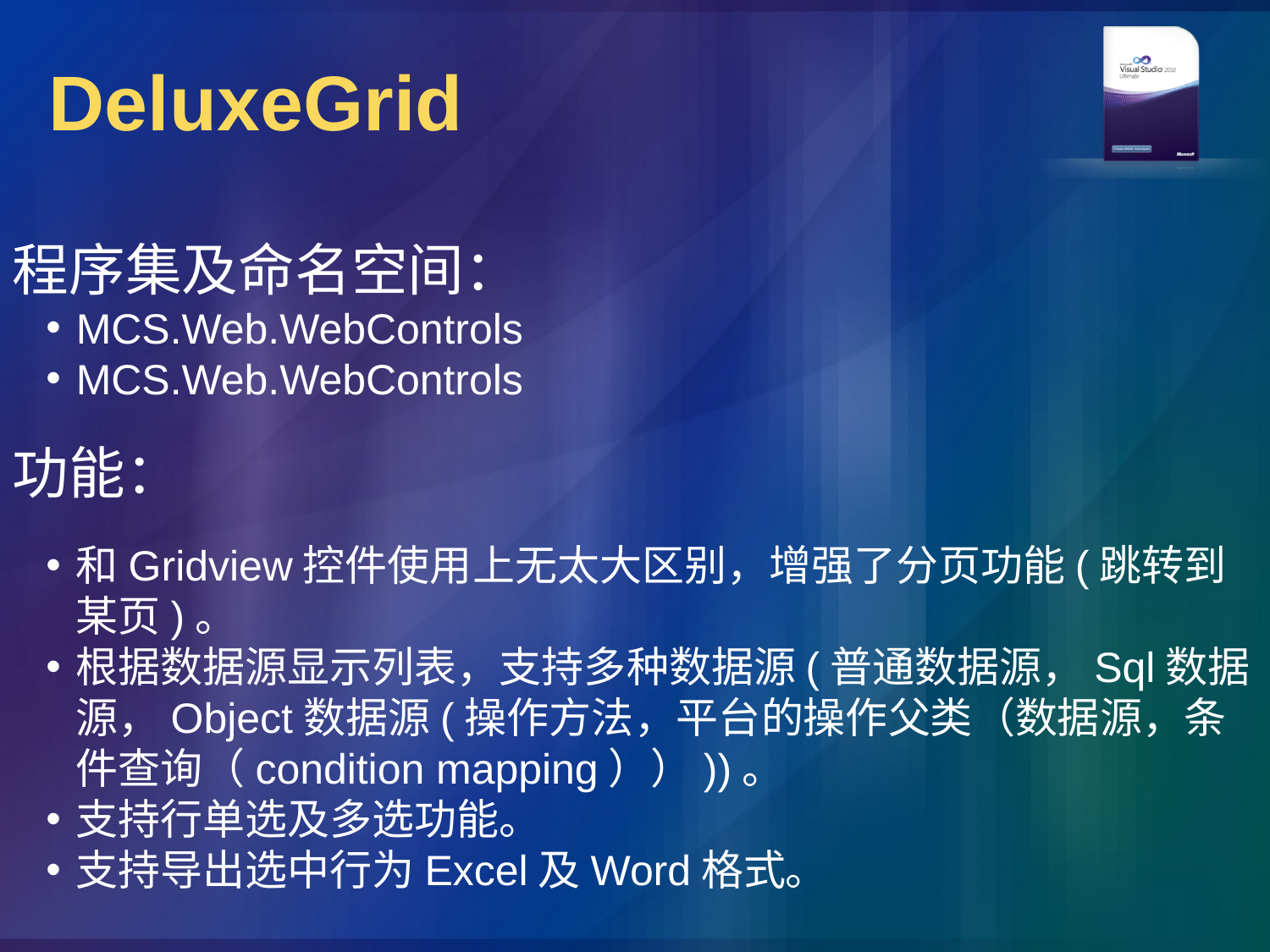

DeluxeGrid

程序集及命名空间：
MCS.Web.WebControls
MCS.Web.WebControls
功能：
和Gridview控件使用上无太大区别，增强了分页功能(跳转到某页)。
根据数据源显示列表，支持多种数据源(普通数据源，Sql数据源，Object数据源(操作方法，平台的操作父类（数据源，条件查询（condition mapping））))。
支持行单选及多选功能。
支持导出选中行为Excel及Word格式。